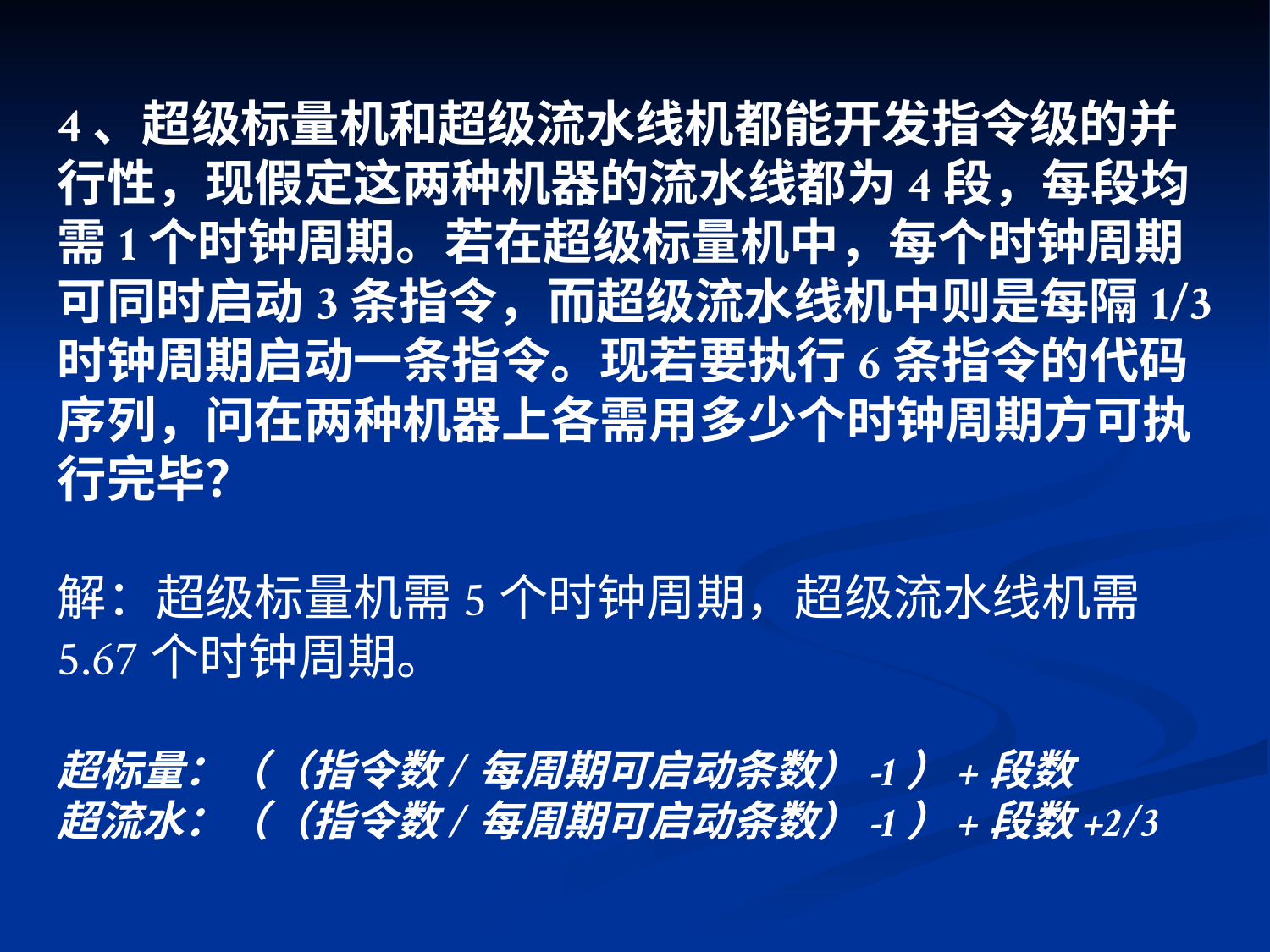

4、超级标量机和超级流水线机都能开发指令级的并行性，现假定这两种机器的流水线都为4段，每段均需1个时钟周期。若在超级标量机中，每个时钟周期可同时启动3条指令，而超级流水线机中则是每隔1/3时钟周期启动一条指令。现若要执行6条指令的代码序列，问在两种机器上各需用多少个时钟周期方可执行完毕？

解：超级标量机需5个时钟周期，超级流水线机需5.67个时钟周期。

超标量：（（指令数/每周期可启动条数）-1）+段数
超流水：（（指令数/每周期可启动条数）-1）+段数+2/3